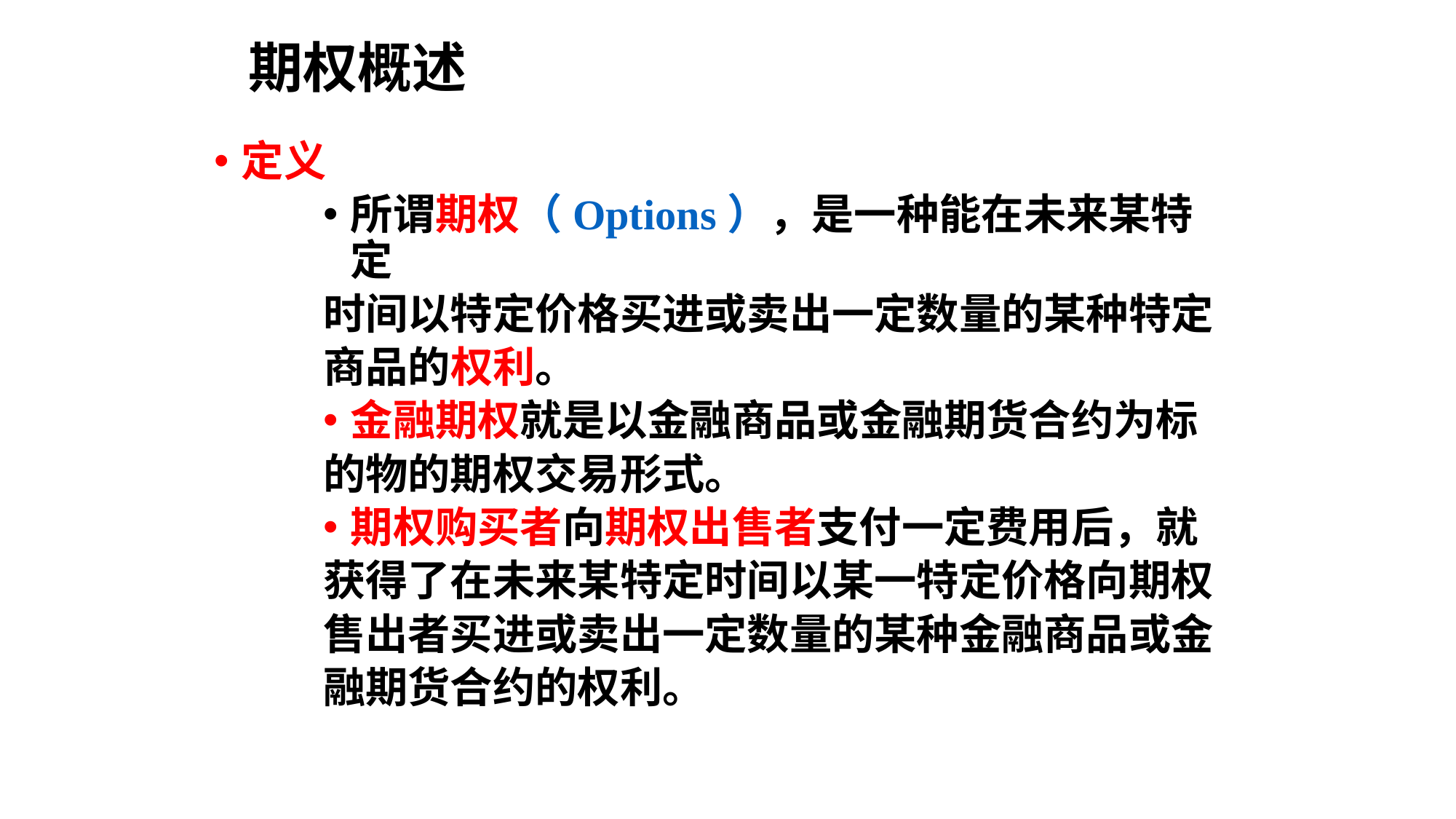

# 期权概述
定义
所谓期权（Options），是一种能在未来某特定
时间以特定价格买进或卖出一定数量的某种特定
商品的权利。
金融期权就是以金融商品或金融期货合约为标
的物的期权交易形式。
期权购买者向期权出售者支付一定费用后，就
获得了在未来某特定时间以某一特定价格向期权
售出者买进或卖出一定数量的某种金融商品或金
融期货合约的权利。